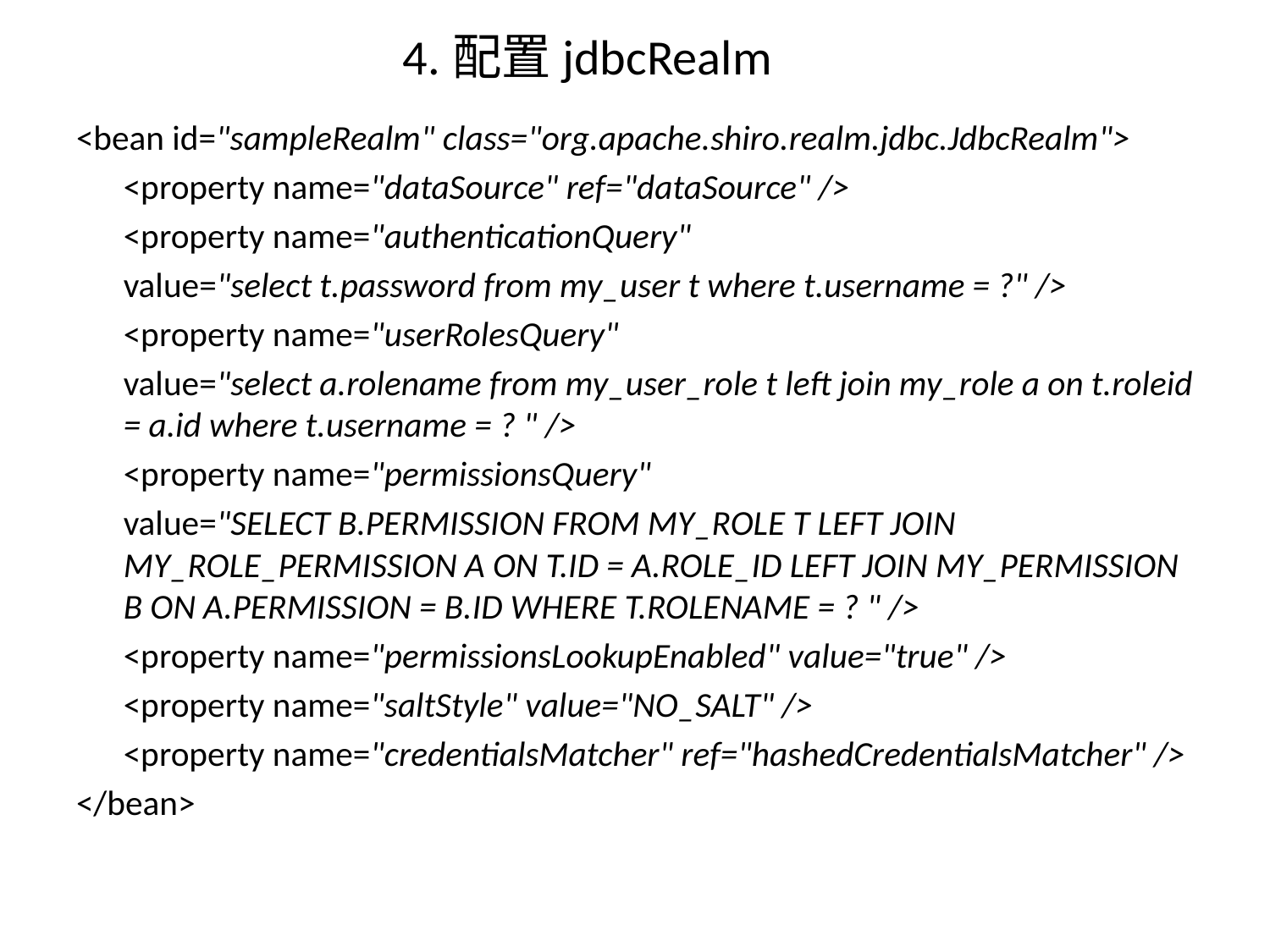

# 4.配置jdbcRealm
<bean id="sampleRealm" class="org.apache.shiro.realm.jdbc.JdbcRealm">
	<property name="dataSource" ref="dataSource" />
	<property name="authenticationQuery"
		value="select t.password from my_user t where t.username = ?" />
	<property name="userRolesQuery"
		value="select a.rolename from my_user_role t left join my_role a on t.roleid = a.id where t.username = ? " />
	<property name="permissionsQuery"
		value="SELECT B.PERMISSION FROM MY_ROLE T LEFT JOIN MY_ROLE_PERMISSION A ON T.ID = A.ROLE_ID LEFT JOIN MY_PERMISSION B ON A.PERMISSION = B.ID WHERE T.ROLENAME = ? " />
	<property name="permissionsLookupEnabled" value="true" />
	<property name="saltStyle" value="NO_SALT" />
	<property name="credentialsMatcher" ref="hashedCredentialsMatcher" />
</bean>